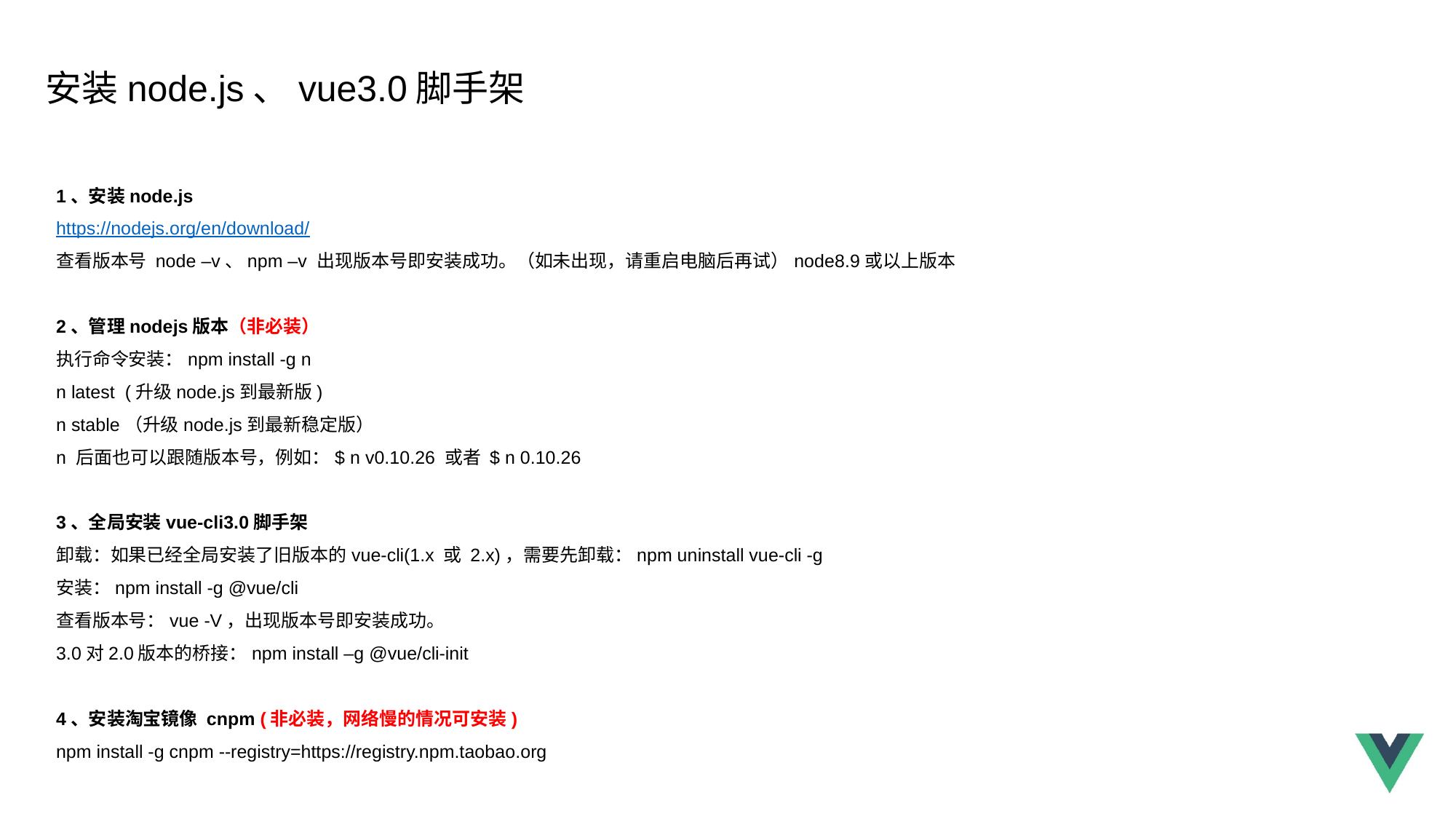

安装node.js、vue3.0脚手架
1、安装node.js
https://nodejs.org/en/download/
查看版本号 node –v、npm –v 出现版本号即安装成功。（如未出现，请重启电脑后再试）node8.9或以上版本

2、管理nodejs版本（非必装）
执行命令安装：npm install -g n
n latest  (升级node.js到最新版)
n stable（升级node.js到最新稳定版）
n 后面也可以跟随版本号，例如：$ n v0.10.26 或者 $ n 0.10.26

3、全局安装vue-cli3.0脚手架
卸载：如果已经全局安装了旧版本的vue-cli(1.x 或 2.x)，需要先卸载：npm uninstall vue-cli -g
安装：npm install -g @vue/cli
查看版本号：vue -V，出现版本号即安装成功。
3.0对2.0版本的桥接：npm install –g @vue/cli-init

4、安装淘宝镜像 cnpm (非必装，网络慢的情况可安装)
npm install -g cnpm --registry=https://registry.npm.taobao.org